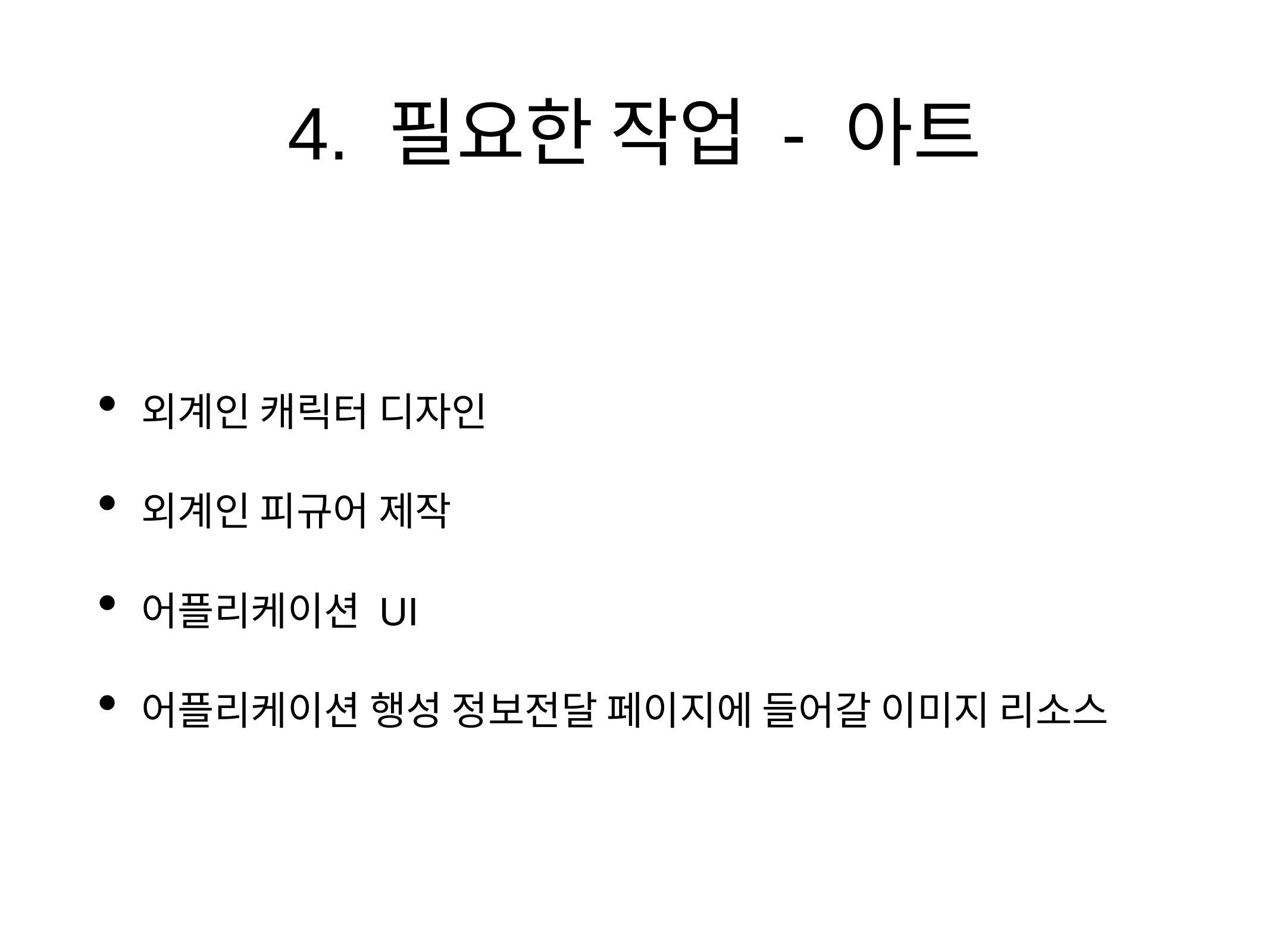

# 4. 필요한 작업 - 아트
외계인 캐릭터 디자인
외계인 피규어 제작
어플리케이션 UI
어플리케이션 행성 정보전달 페이지에 들어갈 이미지 리소스